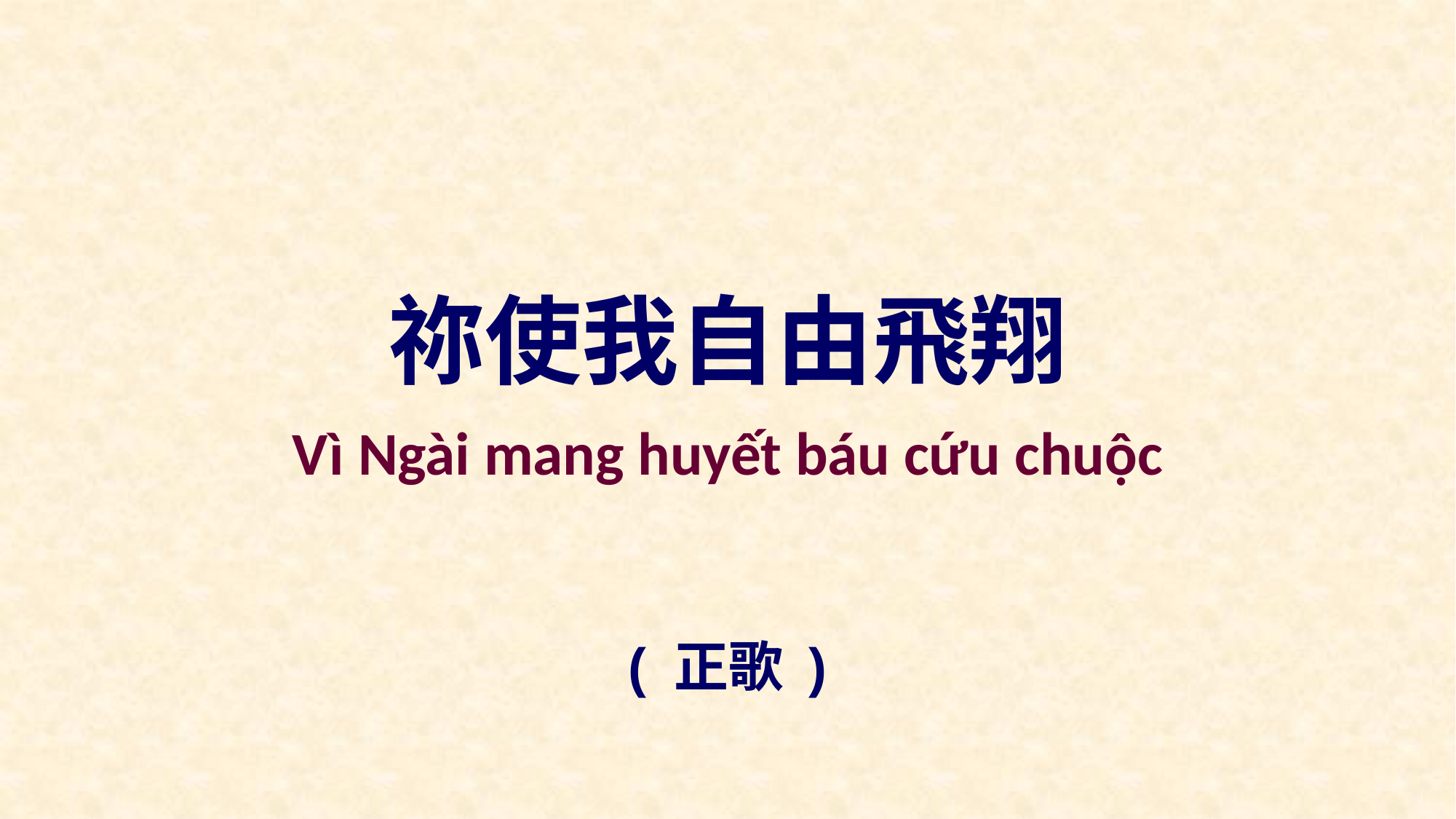

祢使我自由飛翔
Vì Ngài mang huyết báu cứu chuộc
( 正歌 )